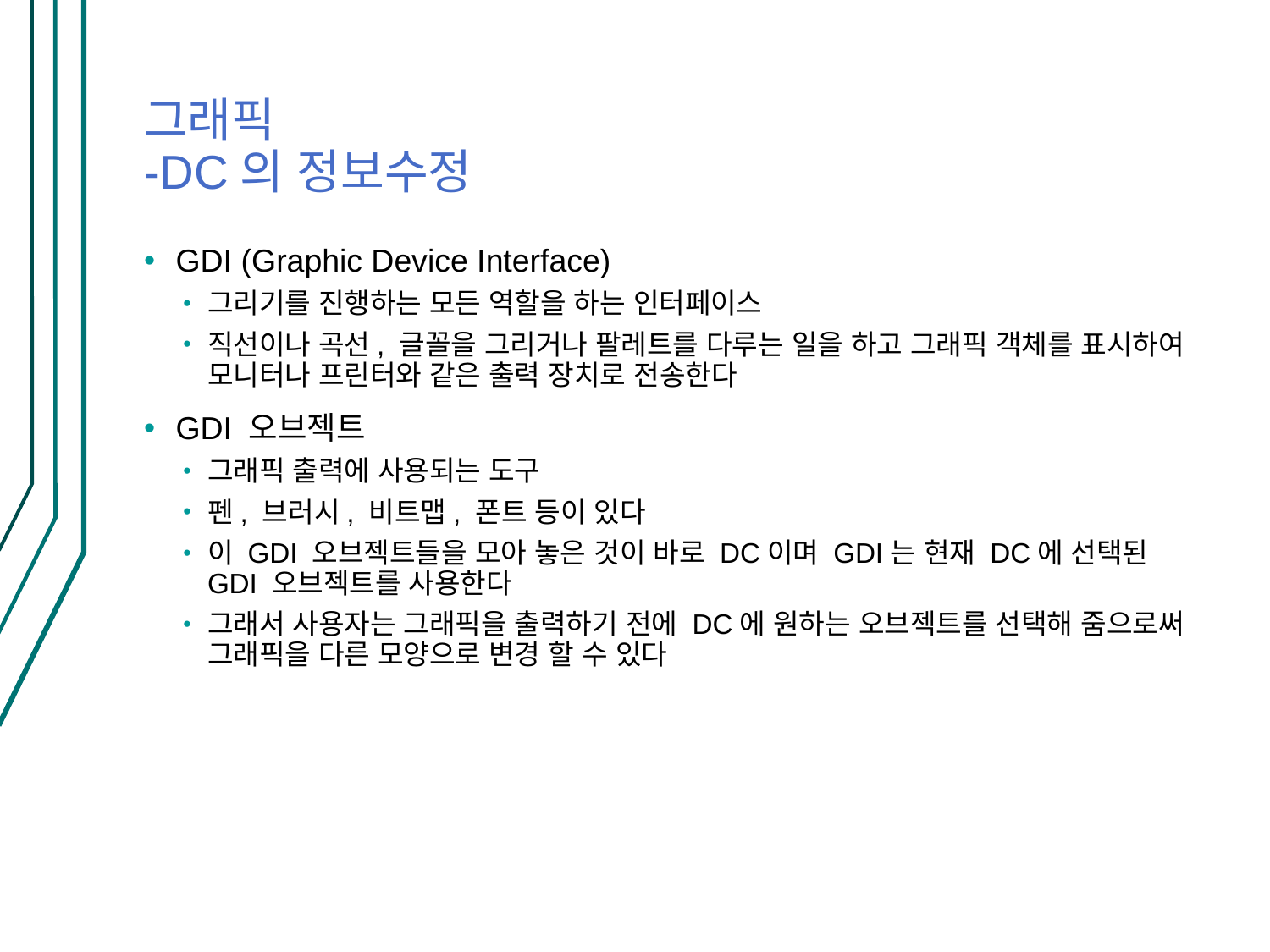

# 그래픽 -DC의 정보수정
GDI (Graphic Device Interface)
그리기를 진행하는 모든 역할을 하는 인터페이스
직선이나 곡선, 글꼴을 그리거나 팔레트를 다루는 일을 하고 그래픽 객체를 표시하여 모니터나 프린터와 같은 출력 장치로 전송한다
GDI 오브젝트
그래픽 출력에 사용되는 도구
펜, 브러시, 비트맵, 폰트 등이 있다
이 GDI 오브젝트들을 모아 놓은 것이 바로 DC이며 GDI는 현재 DC에 선택된 GDI 오브젝트를 사용한다
그래서 사용자는 그래픽을 출력하기 전에 DC에 원하는 오브젝트를 선택해 줌으로써 그래픽을 다른 모양으로 변경 할 수 있다